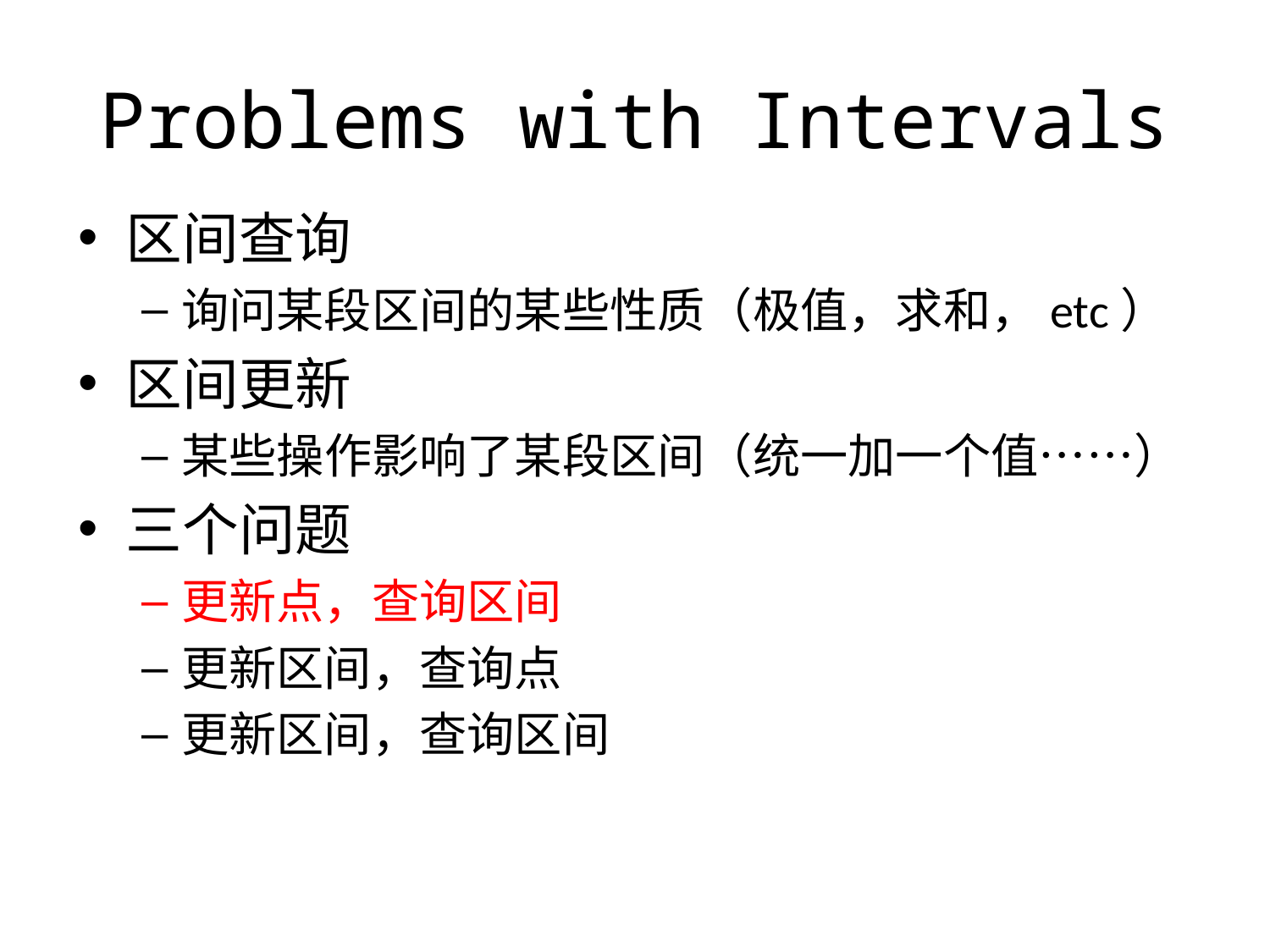

Problems with Intervals
区间查询
询问某段区间的某些性质（极值，求和，etc）
区间更新
某些操作影响了某段区间（统一加一个值……）
三个问题
更新点，查询区间
更新区间，查询点
更新区间，查询区间